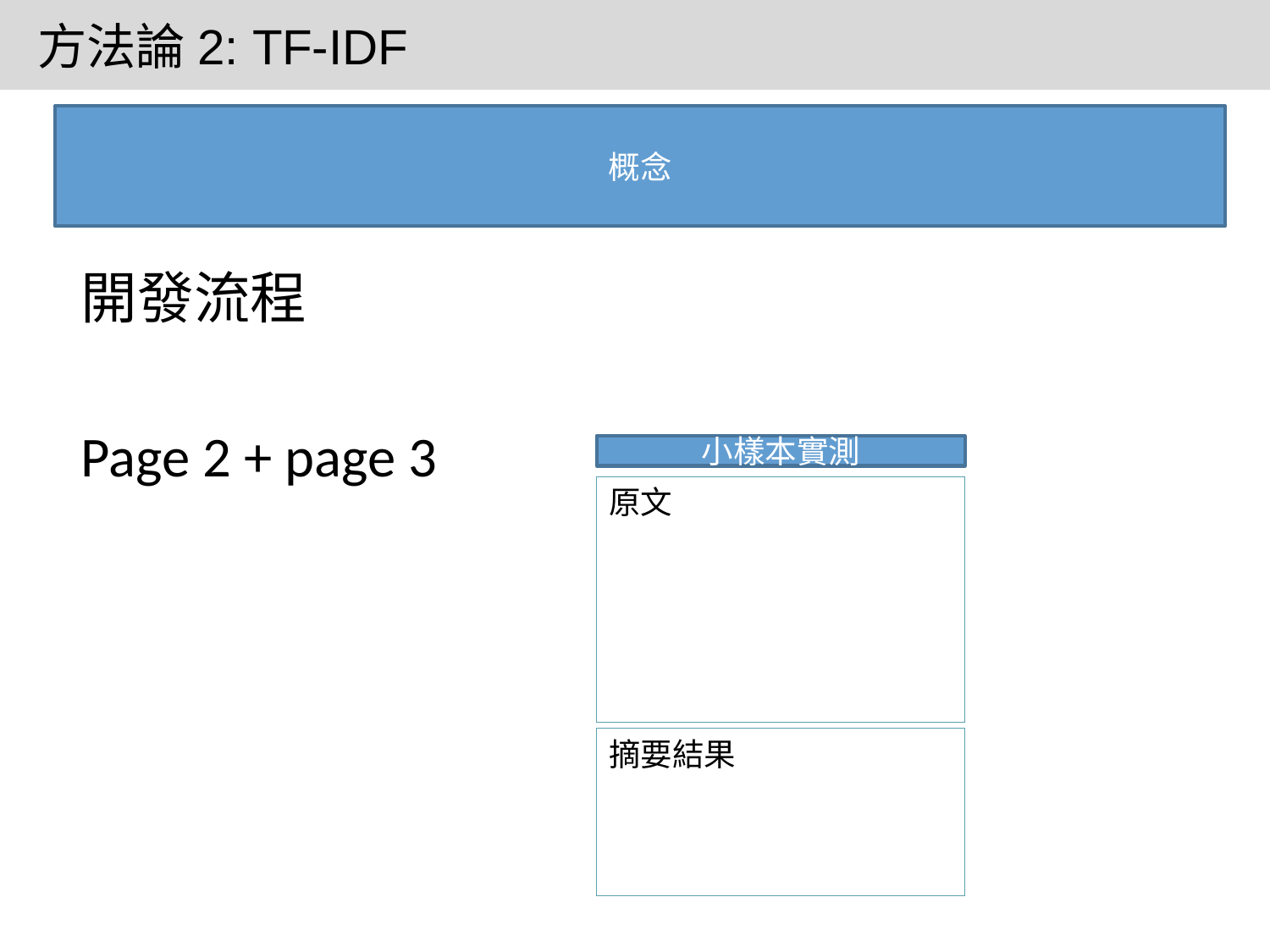

# 方法論2: TF-IDF
概念
開發流程

Page 2 + page 3
小樣本實測
原文
摘要結果